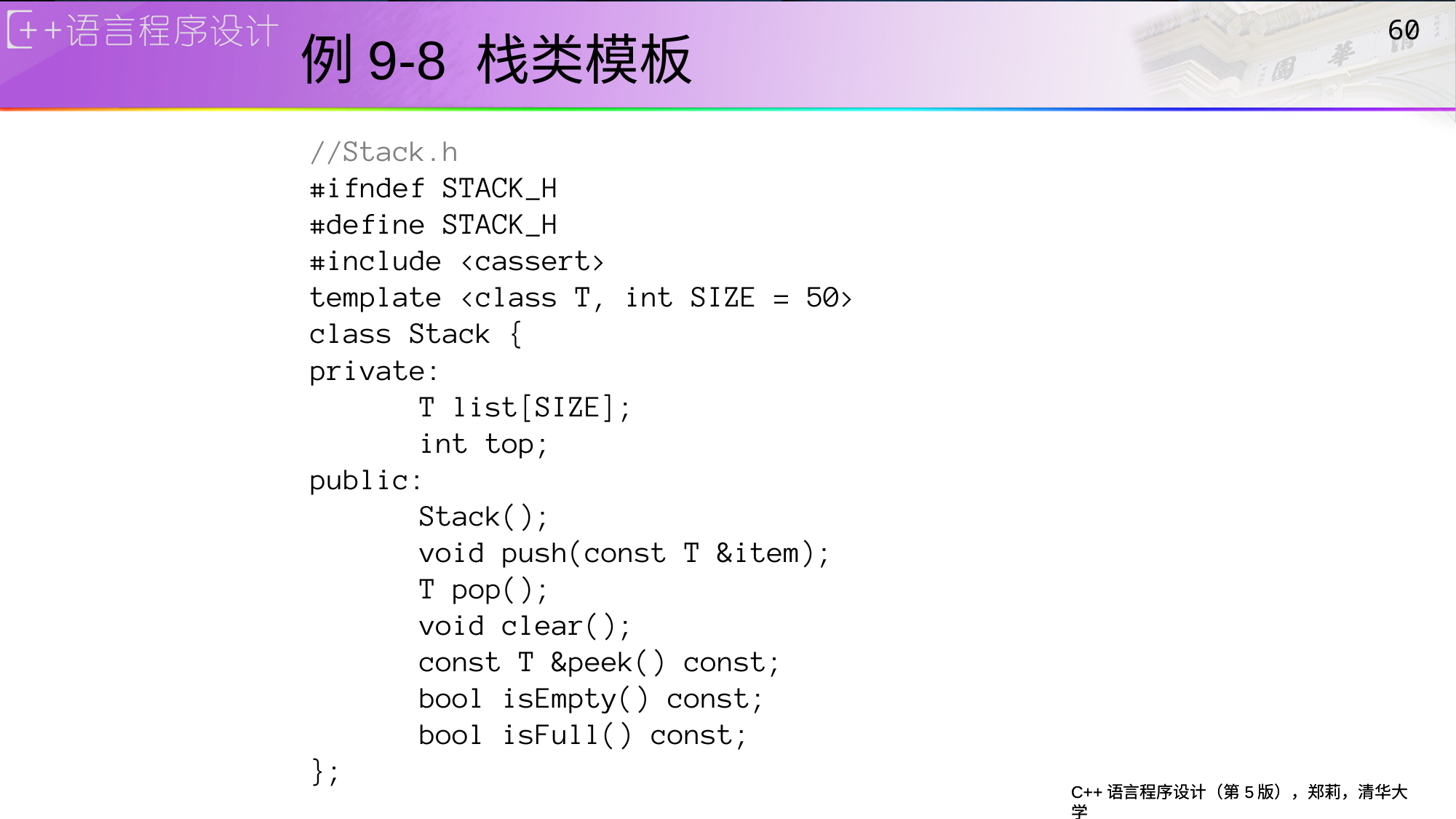

# 例9-8 栈类模板
60
//Stack.h
#ifndef STACK_H
#define STACK_H
#include <cassert>
template <class T, int SIZE = 50>
class Stack {
private:
	T list[SIZE];
	int top;
public:
	Stack();
	void push(const T &item);
	T pop();
	void clear();
	const T &peek() const;
	bool isEmpty() const;
	bool isFull() const;
};